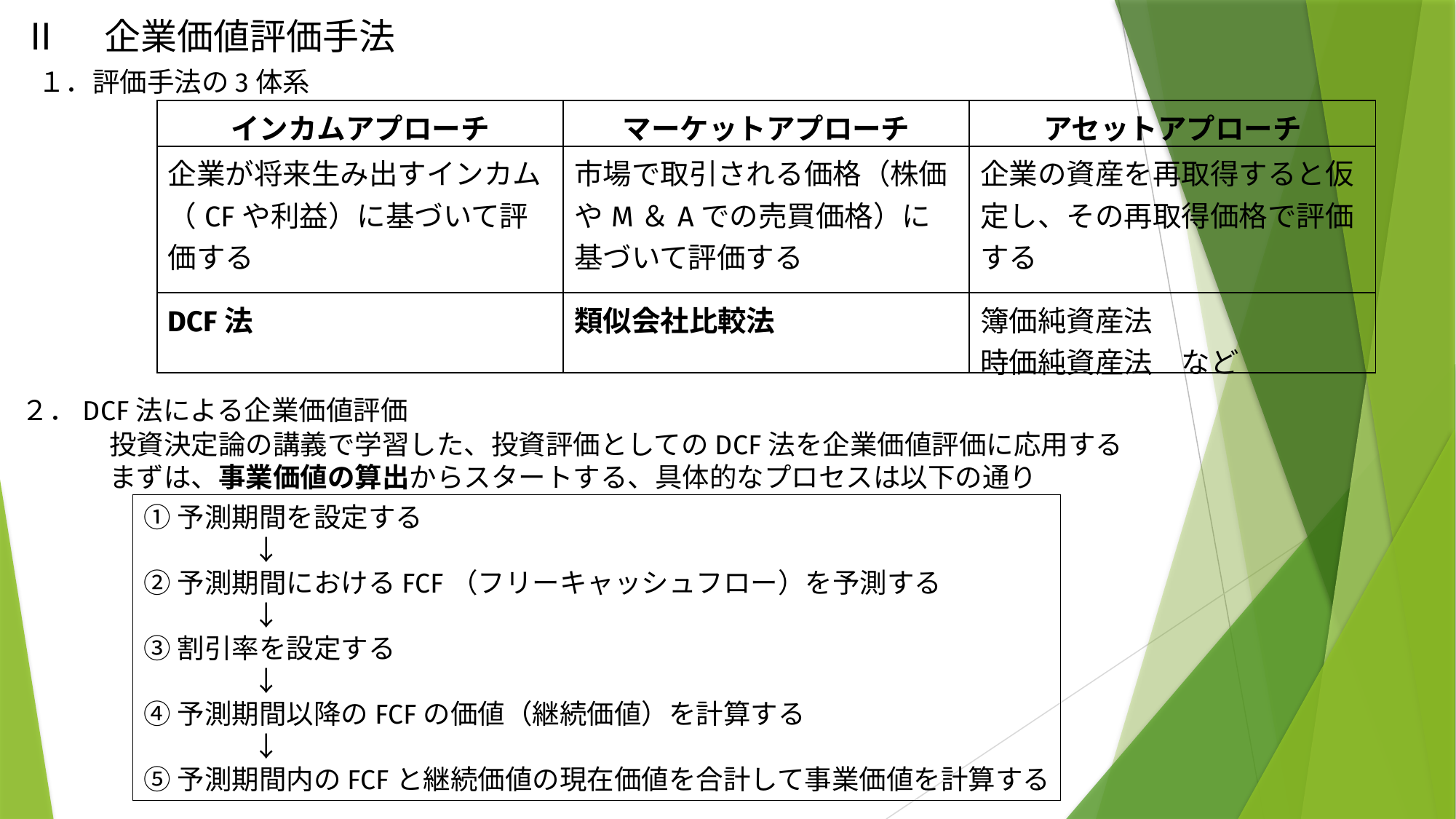

Ⅱ　企業価値評価手法
１．評価手法の3体系
| インカムアプローチ | マーケットアプローチ | アセットアプローチ |
| --- | --- | --- |
| 企業が将来生み出すインカム （CFや利益）に基づいて評価する | 市場で取引される価格（株価やM＆Aでの売買価格）に基づいて評価する | 企業の資産を再取得すると仮定し、その再取得価格で評価する |
| DCF法 | 類似会社比較法 | 簿価純資産法 時価純資産法　など |
２．DCF法による企業価値評価
投資決定論の講義で学習した、投資評価としてのDCF法を企業価値評価に応用する
まずは、事業価値の算出からスタートする、具体的なプロセスは以下の通り
①予測期間を設定する
　　　　↓
②予測期間におけるFCF（フリーキャッシュフロー）を予測する
　　　　↓
③割引率を設定する
　　　　↓
④予測期間以降のFCFの価値（継続価値）を計算する
　　　　↓
⑤予測期間内のFCFと継続価値の現在価値を合計して事業価値を計算する